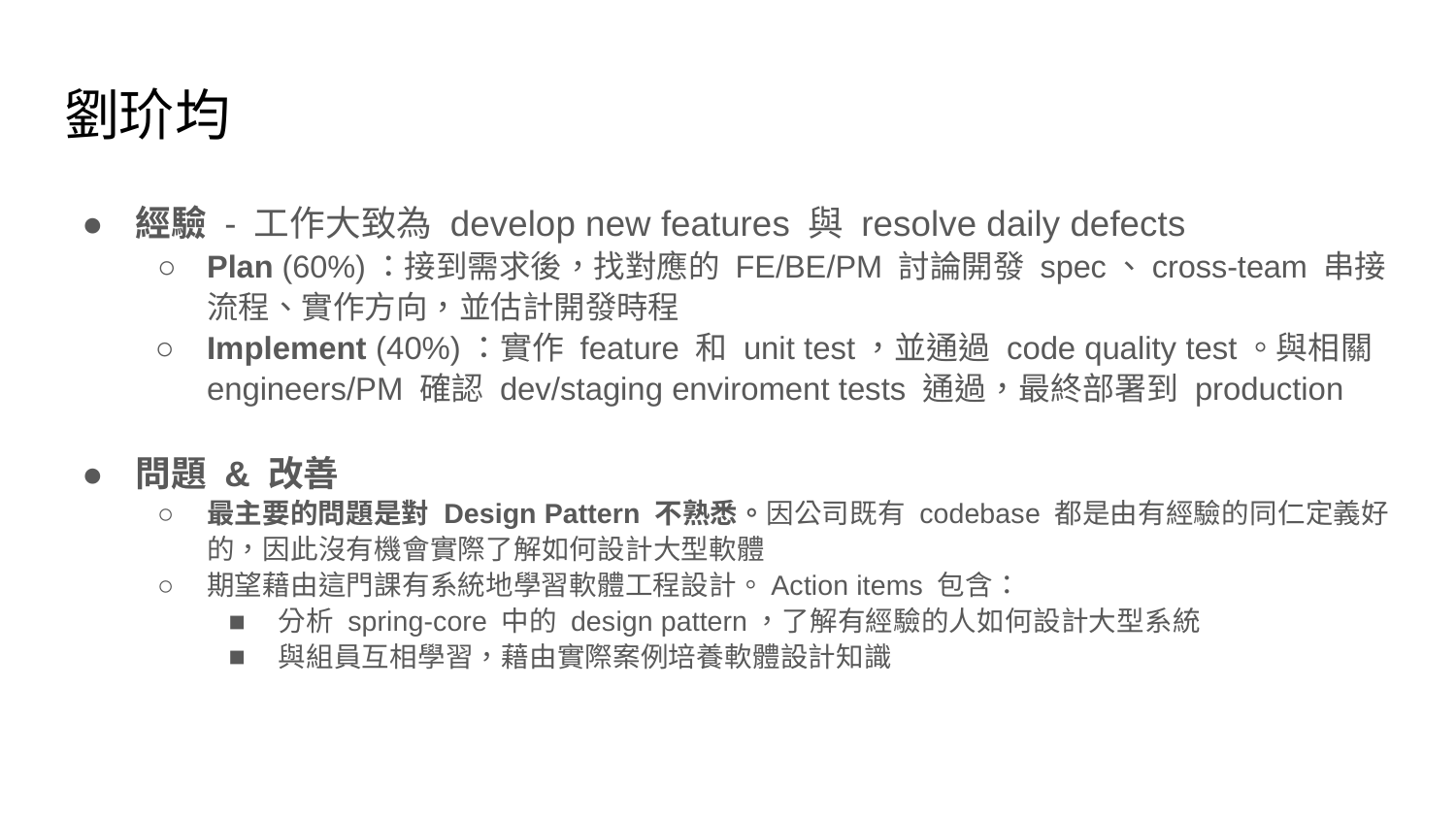

# 劉玠均
經驗 - 工作大致為 develop new features 與 resolve daily defects
Plan (60%)：接到需求後，找對應的 FE/BE/PM 討論開發 spec、cross-team 串接流程、實作方向，並估計開發時程
Implement (40%)：實作 feature 和 unit test，並通過 code quality test。與相關 engineers/PM 確認 dev/staging enviroment tests 通過，最終部署到 production
問題 & 改善
最主要的問題是對 Design Pattern 不熟悉。因公司既有 codebase 都是由有經驗的同仁定義好的，因此沒有機會實際了解如何設計大型軟體
期望藉由這門課有系統地學習軟體工程設計。Action items 包含：
分析 spring-core 中的 design pattern，了解有經驗的人如何設計大型系統
與組員互相學習，藉由實際案例培養軟體設計知識